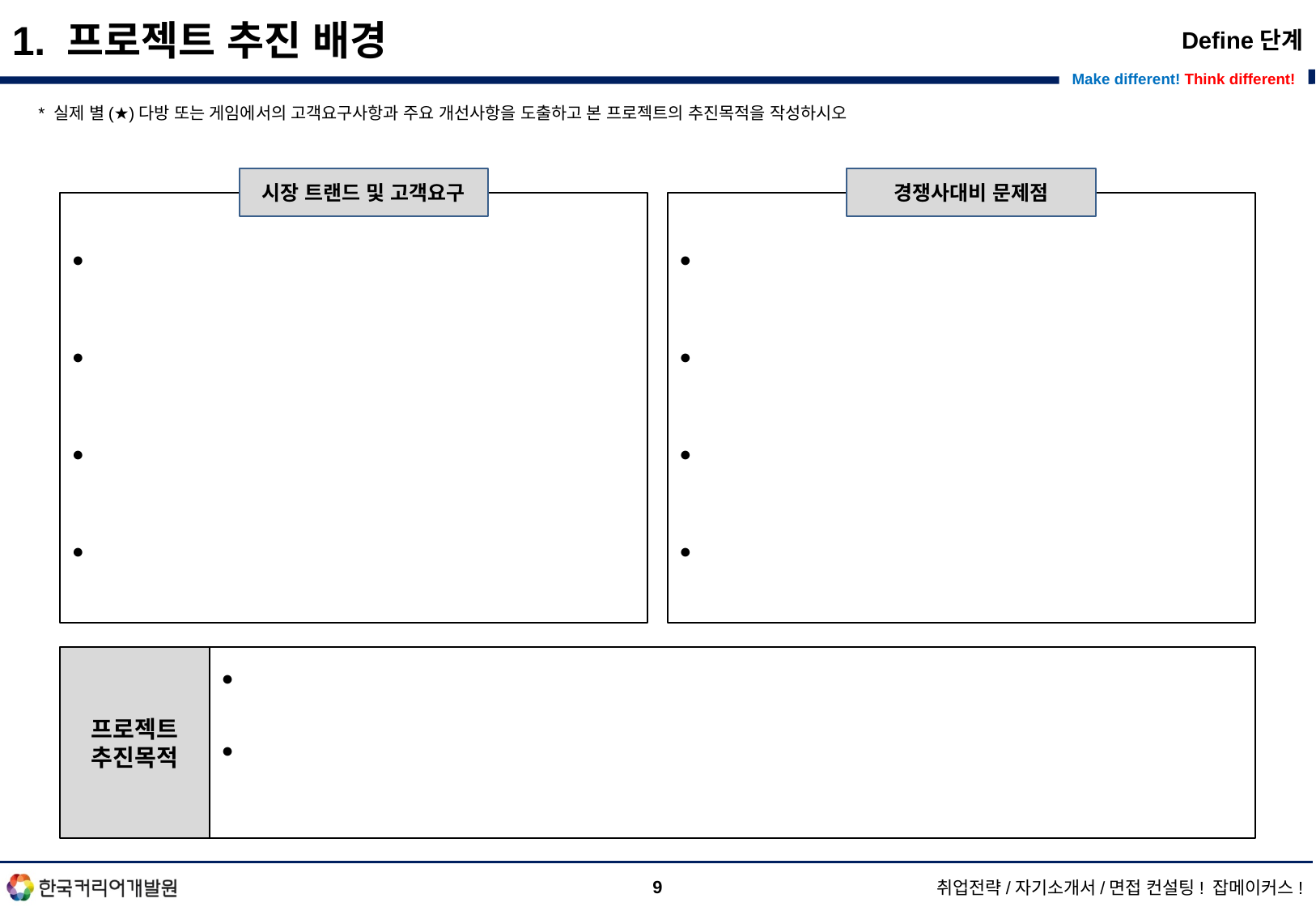

1. 프로젝트 추진 배경
Define단계
* 실제 별(★)다방 또는 게임에서의 고객요구사항과 주요 개선사항을 도출하고 본 프로젝트의 추진목적을 작성하시오
시장 트랜드 및 고객요구
경쟁사대비 문제점

●

●

●

●

●

●

●

●
프로젝트
추진목적
●

●